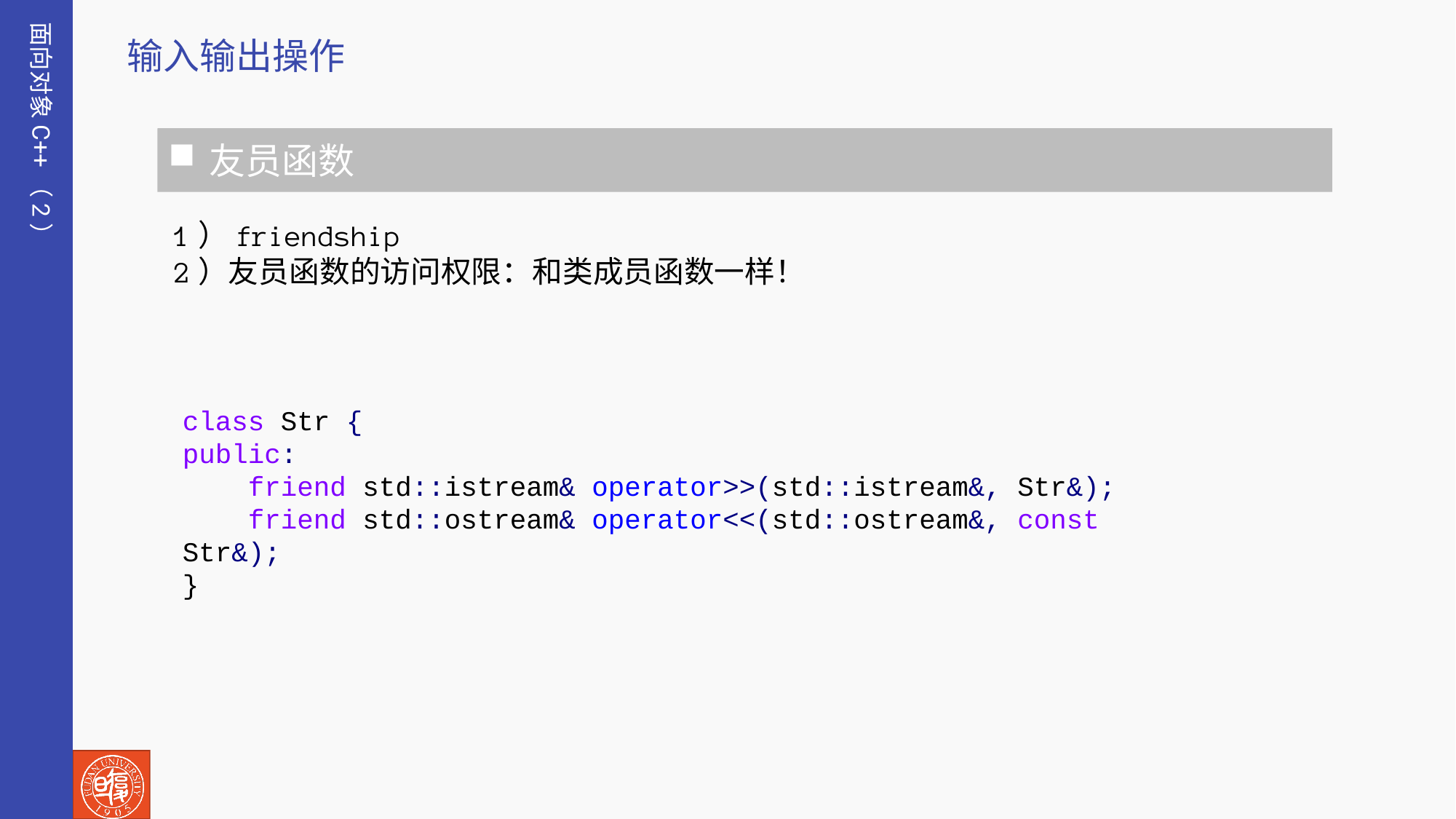

面向对象C++（2）
输入输出操作
友员函数
1）friendship
2）友员函数的访问权限：和类成员函数一样！
class Str {
public:
    friend std::istream& operator>>(std::istream&, Str&);
    friend std::ostream& operator<<(std::ostream&, const Str&);
}